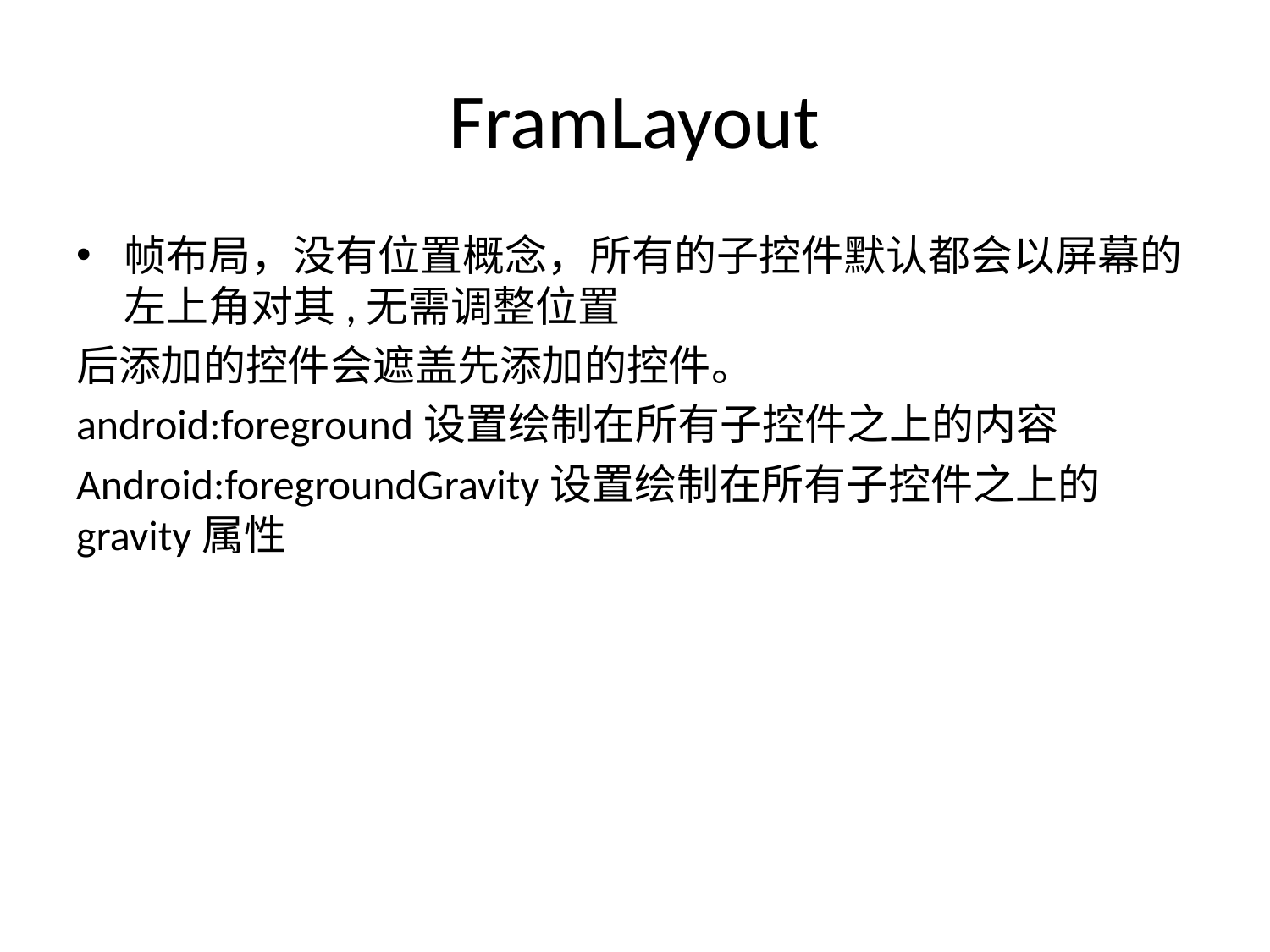

# FramLayout
帧布局，没有位置概念，所有的子控件默认都会以屏幕的左上角对其,无需调整位置
后添加的控件会遮盖先添加的控件。
android:foreground设置绘制在所有子控件之上的内容
Android:foregroundGravity设置绘制在所有子控件之上的gravity属性